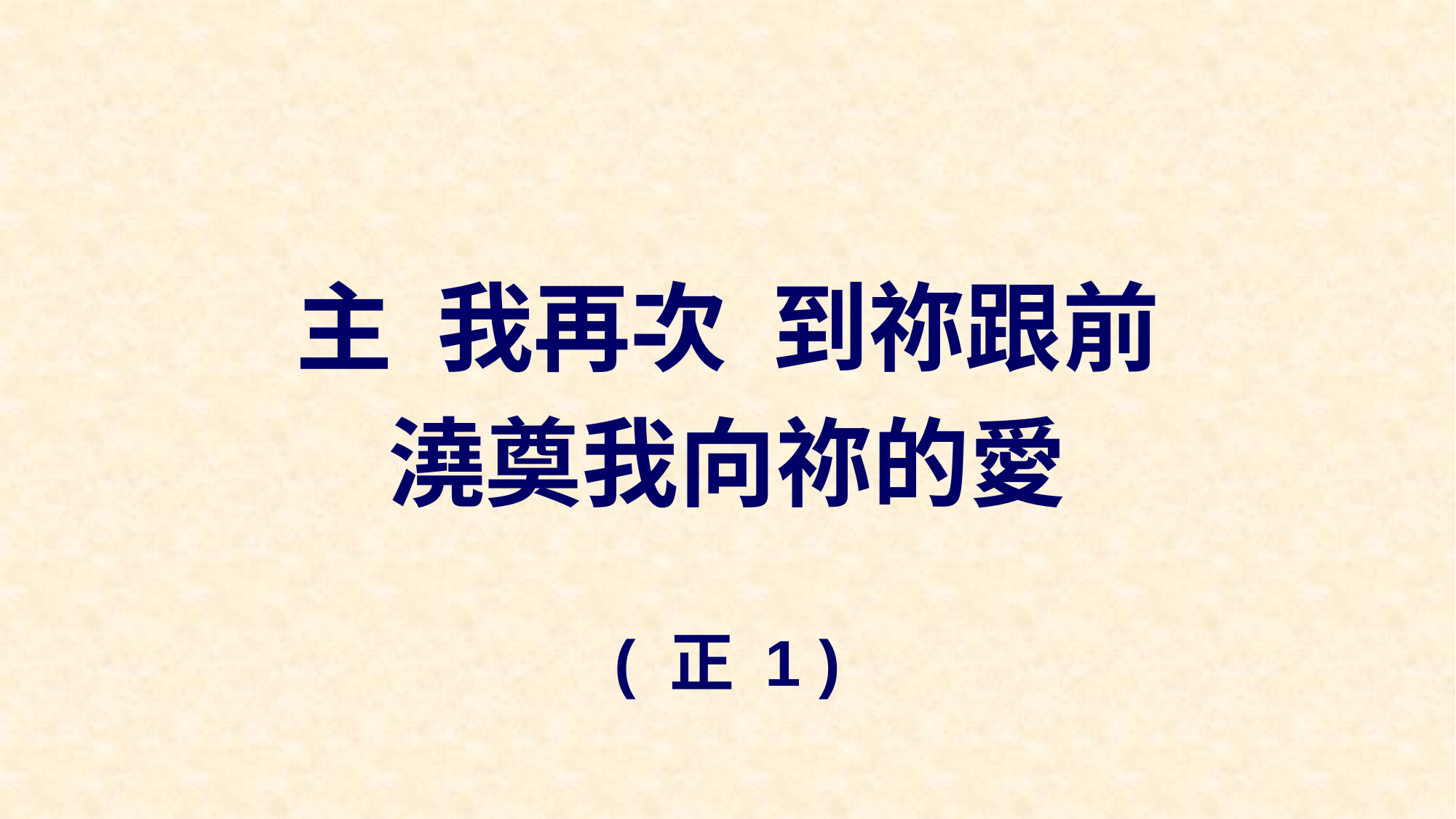

主  我再次  到祢跟前
澆奠我向祢的愛
( 正 1 )